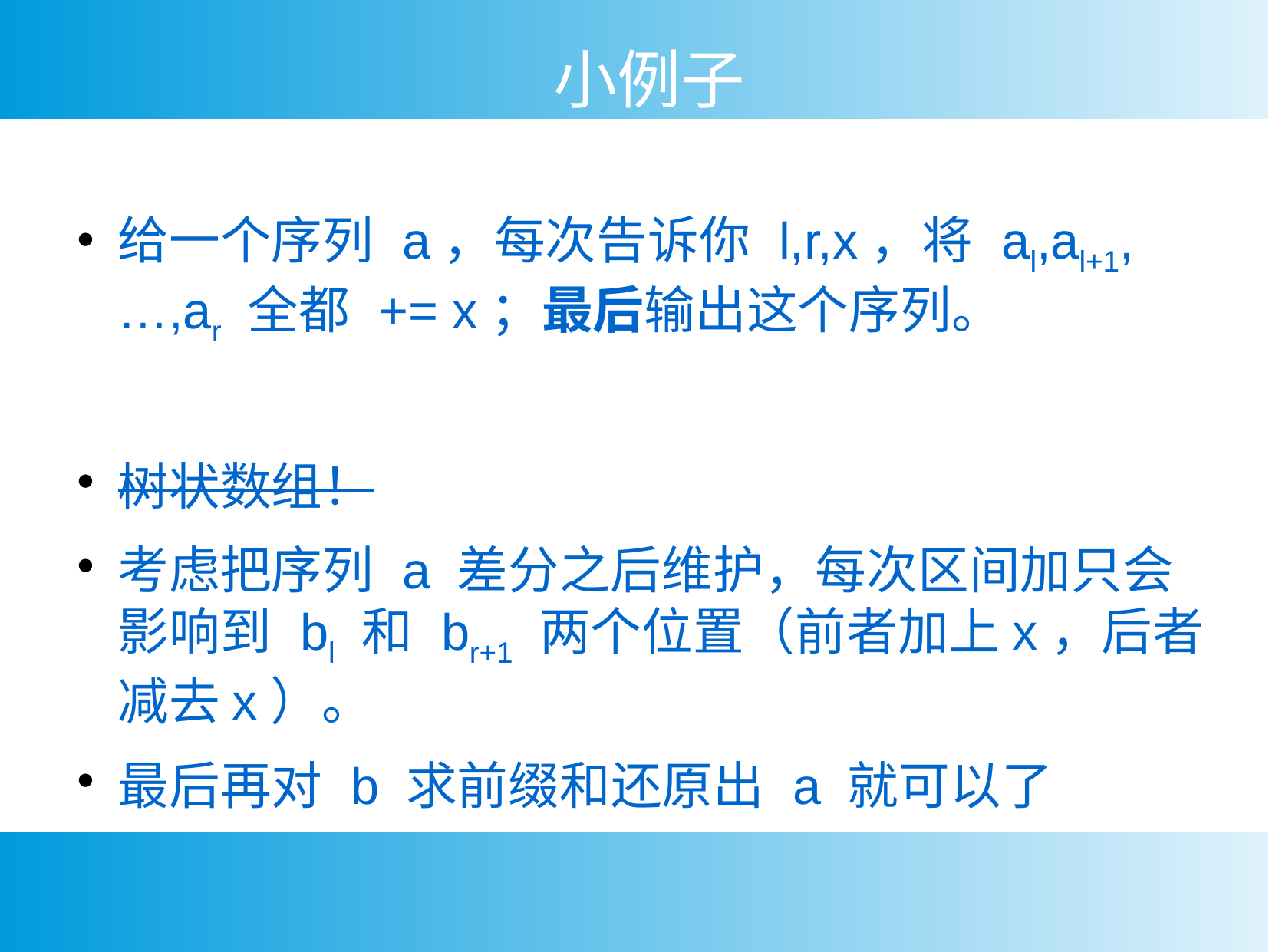

小例子
给一个序列 a，每次告诉你 l,r,x，将 al,al+1,…,ar 全都 += x；最后输出这个序列。

树状数组！
考虑把序列 a 差分之后维护，每次区间加只会影响到 bl 和 br+1 两个位置（前者加上x，后者减去x）。
最后再对 b 求前缀和还原出 a 就可以了